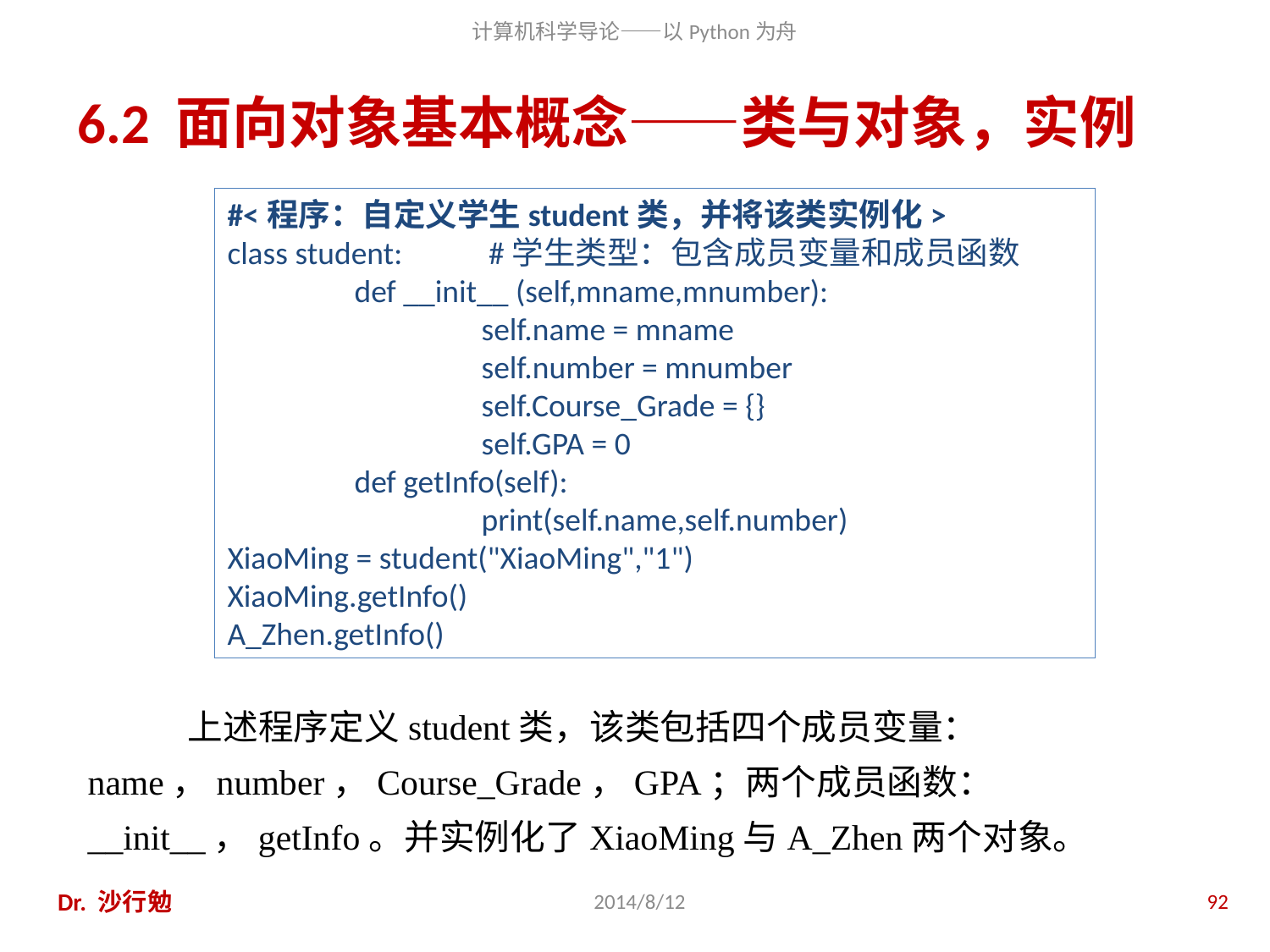

# 6.2 面向对象基本概念——类与对象，实例
#<程序：自定义学生student类，并将该类实例化>
class student:	 #学生类型：包含成员变量和成员函数
	def __init__ (self,mname,mnumber):
		self.name = mname
		self.number = mnumber
		self.Course_Grade = {}
		self.GPA = 0
	def getInfo(self):
		print(self.name,self.number)
XiaoMing = student("XiaoMing","1")
XiaoMing.getInfo()
A_Zhen.getInfo()
上述程序定义student类，该类包括四个成员变量：name，number，Course_Grade，GPA；两个成员函数：__init__，getInfo。并实例化了XiaoMing与A_Zhen两个对象。
Dr. 沙行勉
2014/8/12
92